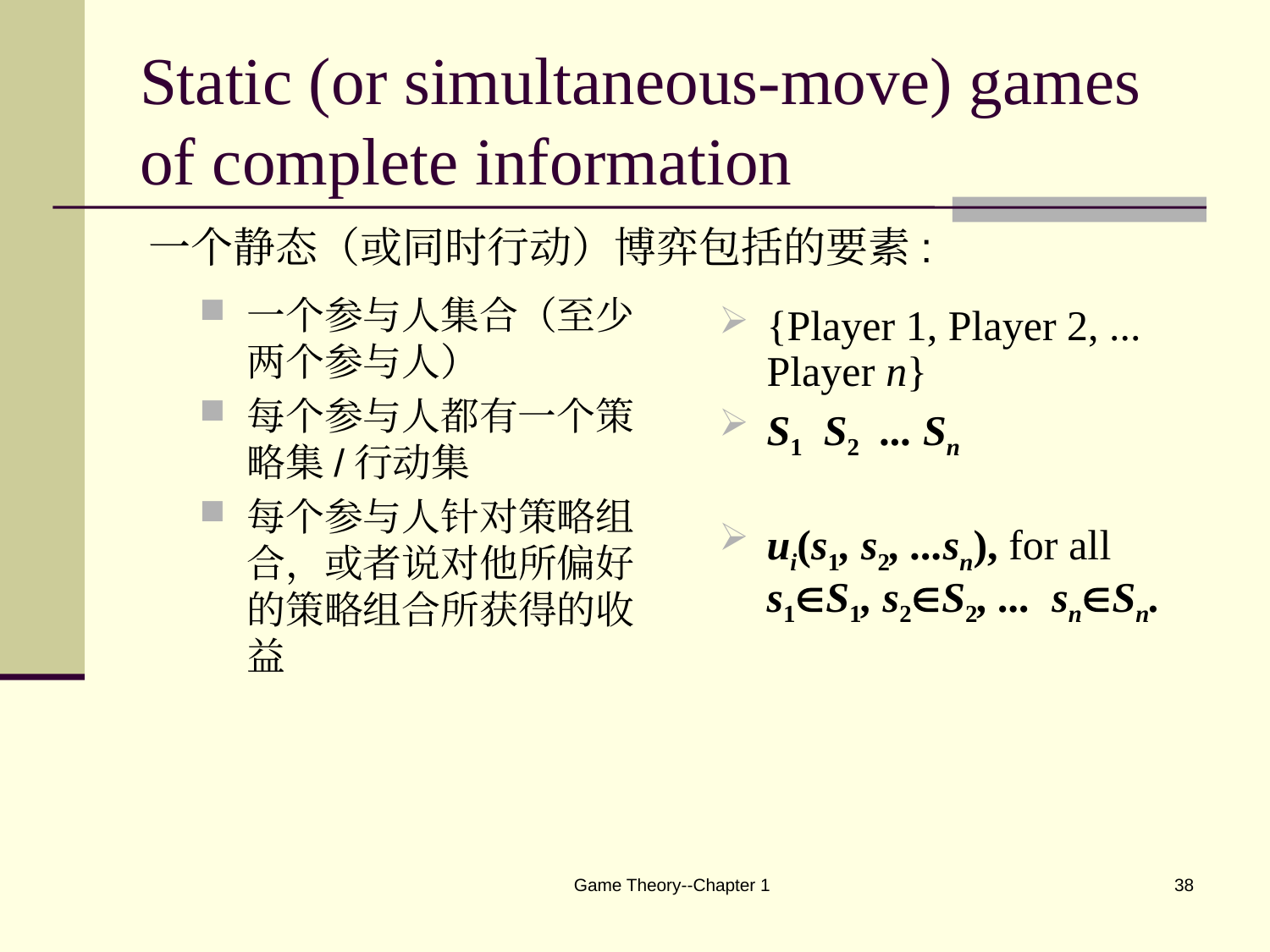

# Static (or simultaneous-move) games of complete information
一个静态（或同时行动）博弈包括的要素:
一个参与人集合（至少两个参与人）
每个参与人都有一个策略集/行动集
每个参与人针对策略组合，或者说对他所偏好的策略组合所获得的收益
{Player 1, Player 2, ... Player n}
S1  S2  ... Sn

ui(s1, s2, ...sn), for all s1∈S1, s2∈S2, ...  sn∈Sn.

Game Theory--Chapter 1
38